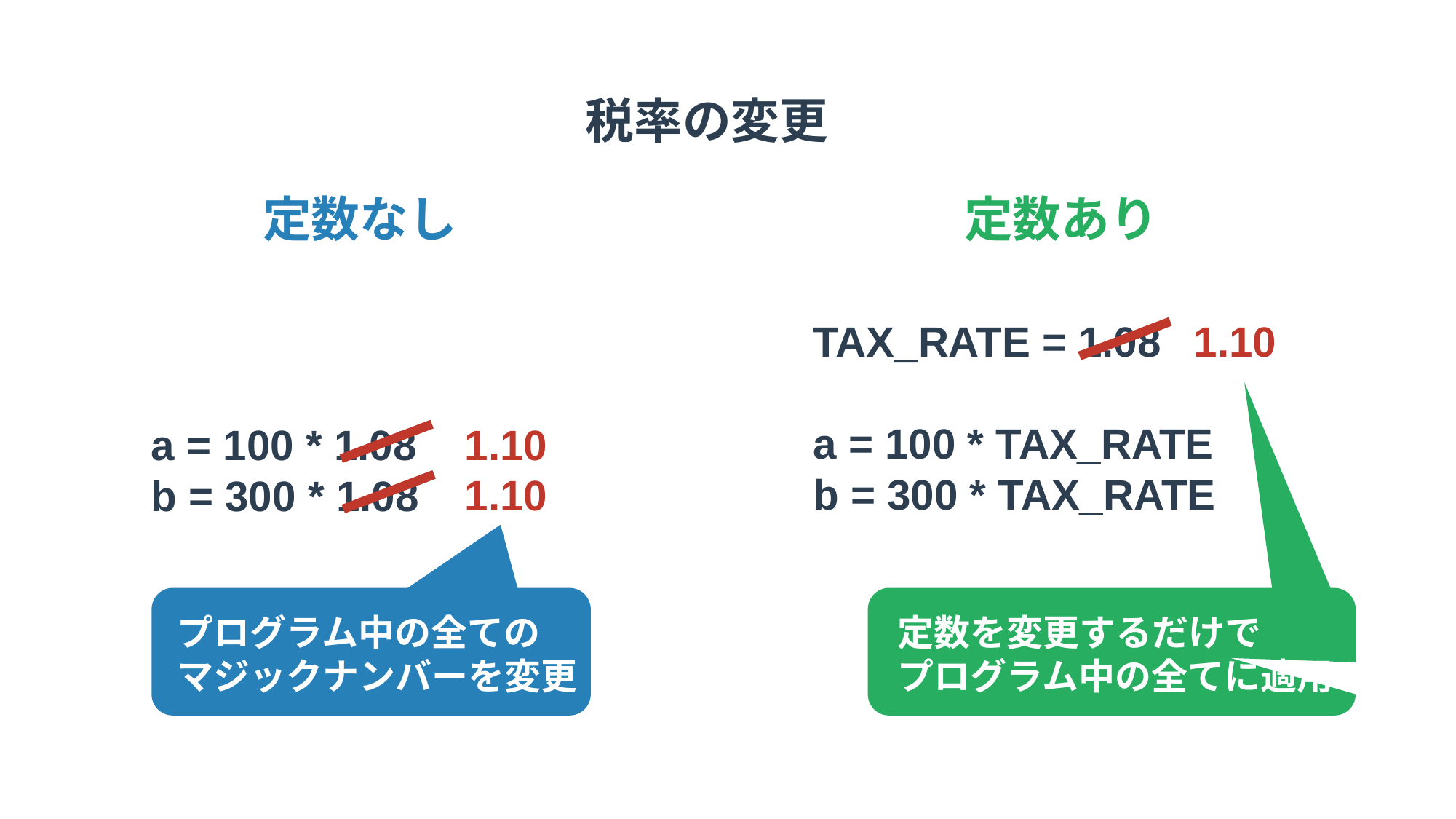

税率の変更
定数なし
定数あり
TAX_RATE = 1.08

a = 100 * TAX_RATE
b = 300 * TAX_RATE
1.10

1.10
a = 100 * 1.08
b = 300 * 1.08
1.10

プログラム中の全ての
マジックナンバーを変更
定数を変更するだけで
プログラム中の全てに適用